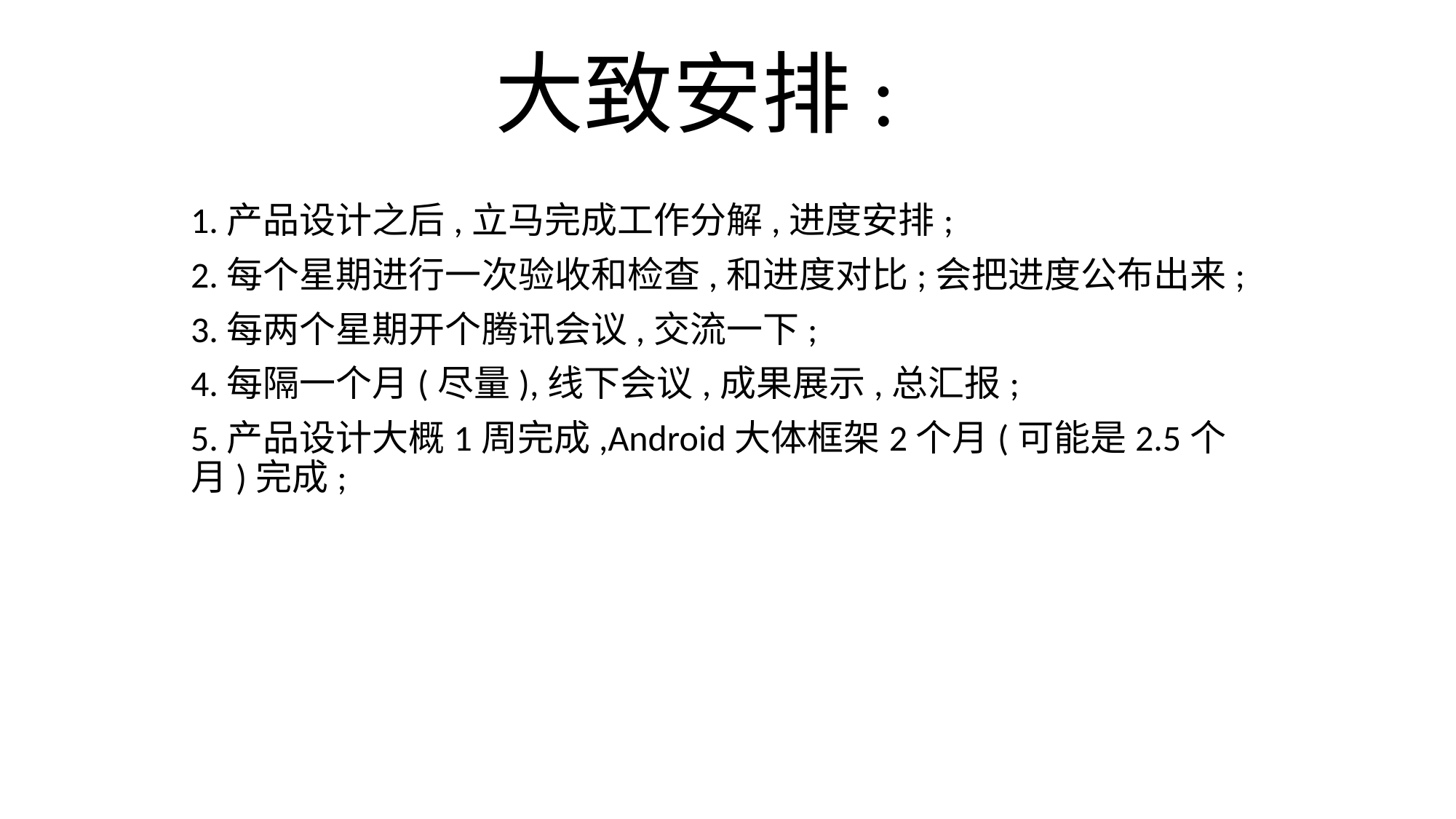

# 大致安排:
1.产品设计之后,立马完成工作分解,进度安排;
2.每个星期进行一次验收和检查,和进度对比;会把进度公布出来;
3.每两个星期开个腾讯会议,交流一下;
4.每隔一个月(尽量),线下会议,成果展示,总汇报;
5.产品设计大概1周完成,Android大体框架2个月(可能是2.5个月)完成;